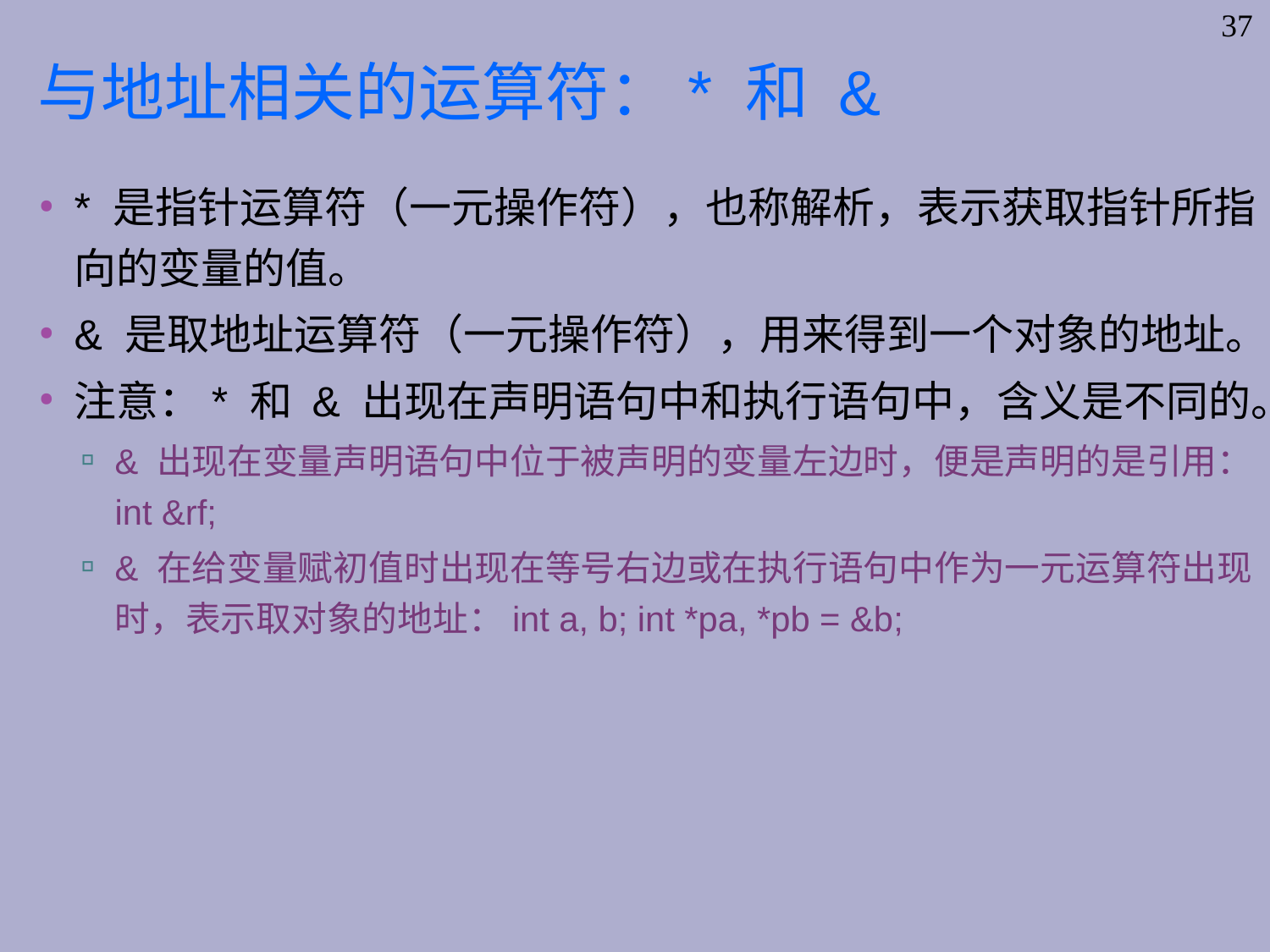

37
# 与地址相关的运算符：* 和 &
* 是指针运算符（一元操作符），也称解析，表示获取指针所指向的变量的值。
& 是取地址运算符（一元操作符），用来得到一个对象的地址。
注意：* 和 & 出现在声明语句中和执行语句中，含义是不同的。
& 出现在变量声明语句中位于被声明的变量左边时，便是声明的是引用：int &rf;
& 在给变量赋初值时出现在等号右边或在执行语句中作为一元运算符出现时，表示取对象的地址：int a, b; int *pa, *pb = &b;